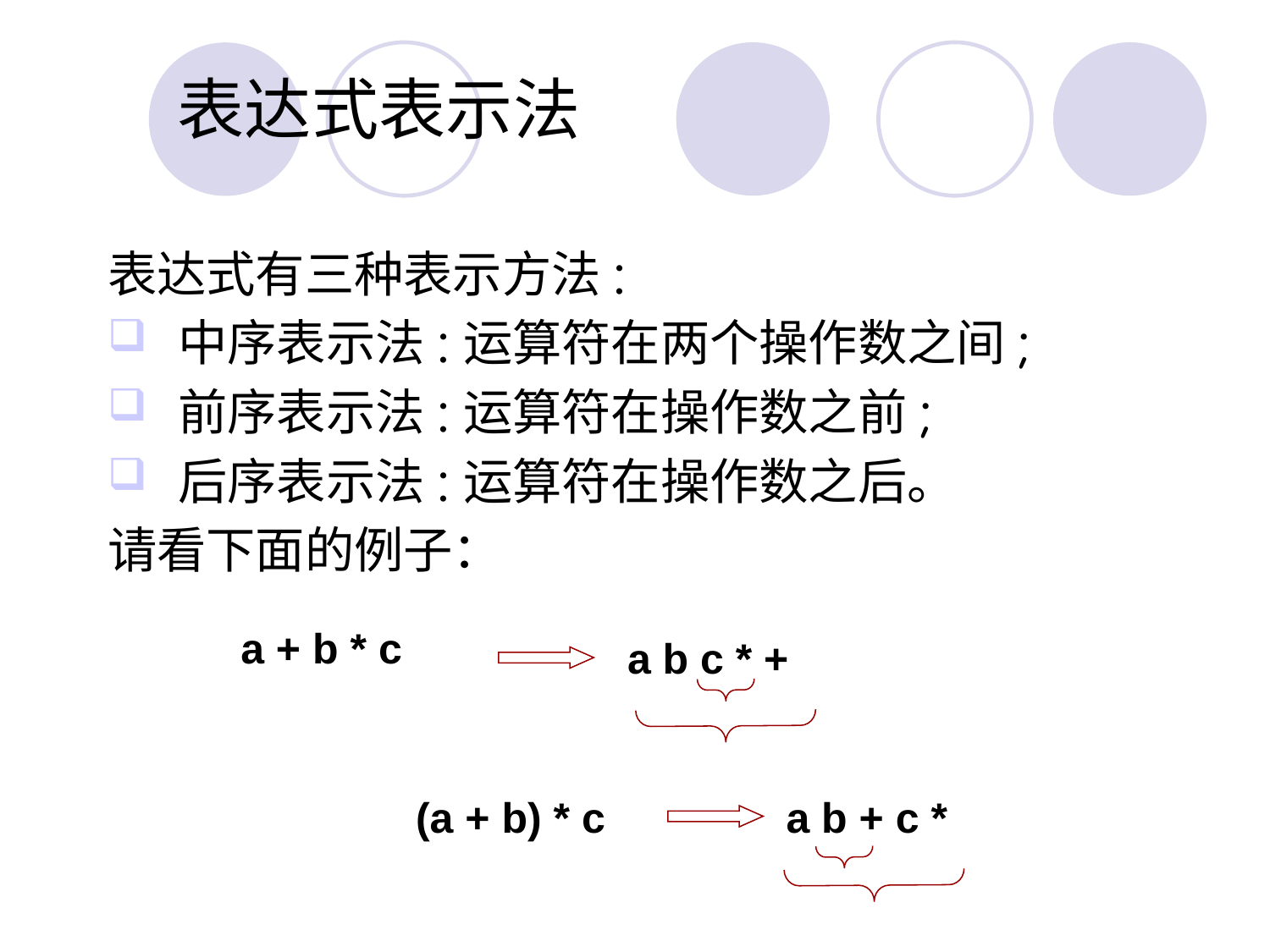

# 表达式表示法
表达式有三种表示方法:
 中序表示法:运算符在两个操作数之间;
 前序表示法:运算符在操作数之前;
 后序表示法:运算符在操作数之后。
请看下面的例子：
    a + b * c
a b c * +

(a + b) * c
a b + c *

40